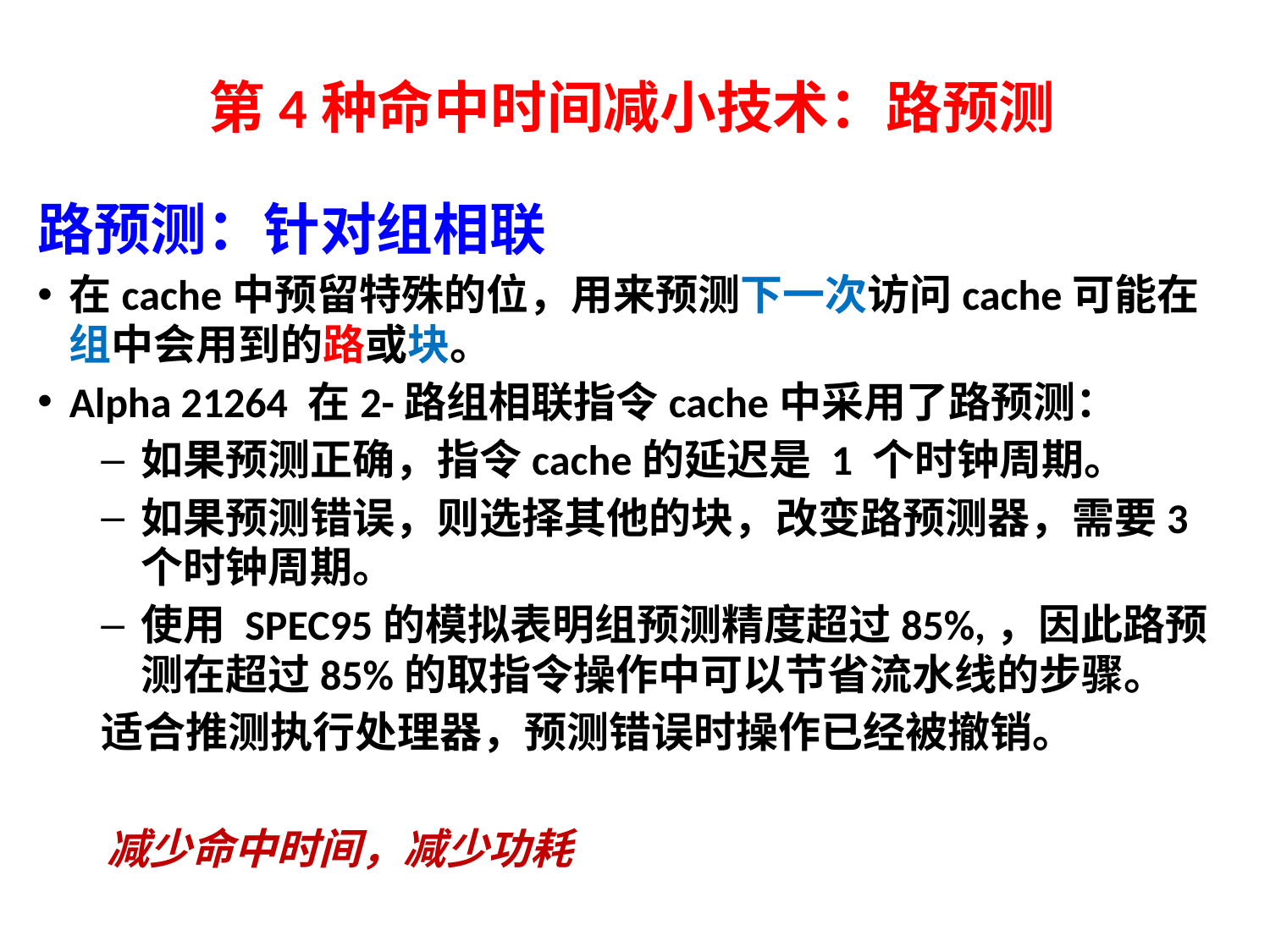

# 第4种命中时间减小技术：路预测
路预测：针对组相联
在cache中预留特殊的位，用来预测下一次访问cache可能在组中会用到的路或块。
Alpha 21264 在2-路组相联指令cache中采用了路预测：
如果预测正确，指令cache的延迟是 1 个时钟周期。
如果预测错误，则选择其他的块，改变路预测器，需要3个时钟周期。
使用 SPEC95的模拟表明组预测精度超过85%,，因此路预测在超过85%的取指令操作中可以节省流水线的步骤。
适合推测执行处理器，预测错误时操作已经被撤销。
减少命中时间，减少功耗
88